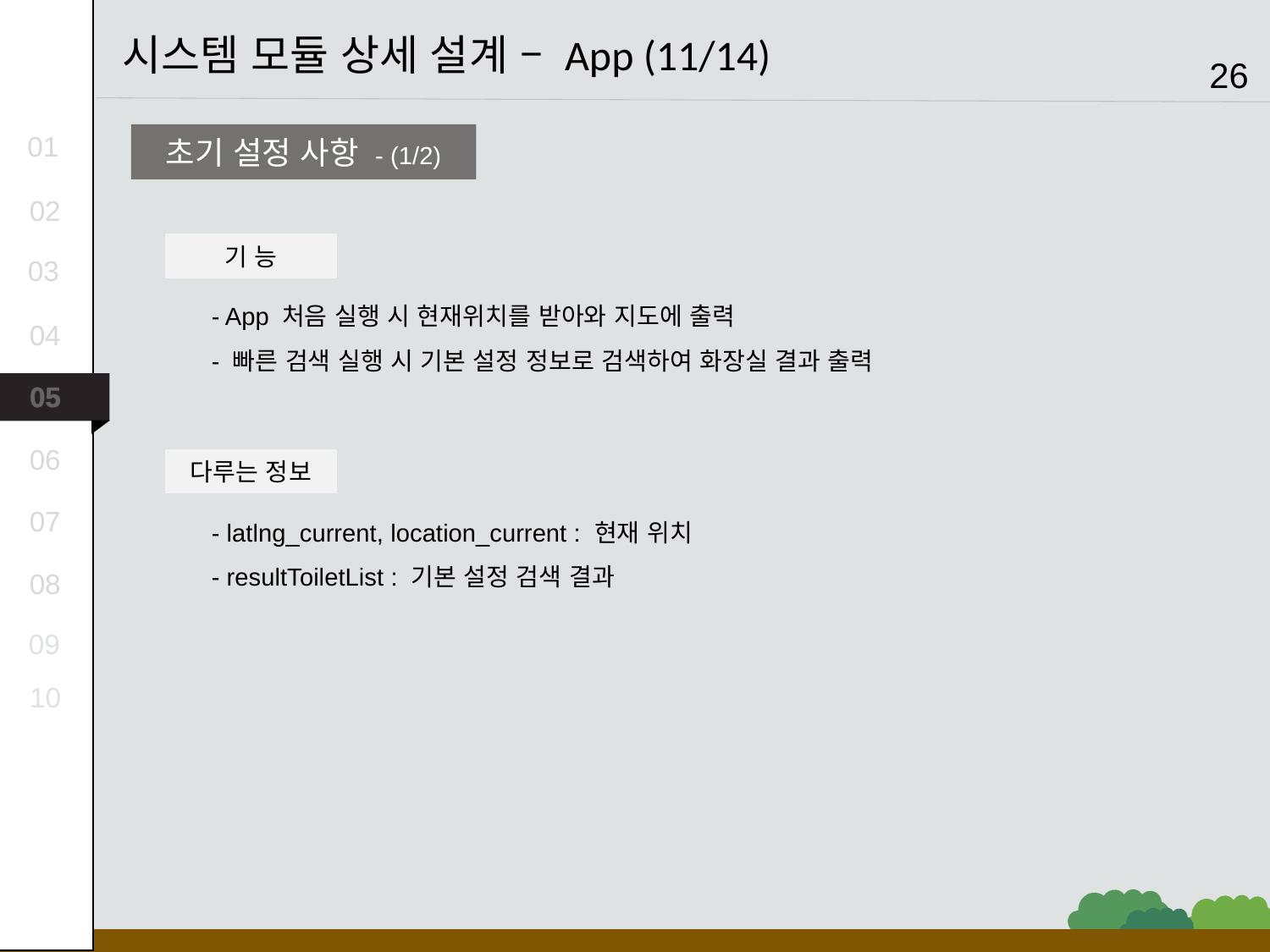

시스템 모듈 상세 설계 – App (11/14)

26
01
초기 설정 사항 - (1/2)
02
기 능
03
- App 처음 실행 시 현재위치를 받아와 지도에 출력
- 빠른 검색 실행 시 기본 설정 정보로 검색하여 화장실 결과 출력

04
05

06
다루는 정보
- latlng_current, location_current : 현재 위치
- resultToiletList : 기본 설정 검색 결과
07
08
09
10